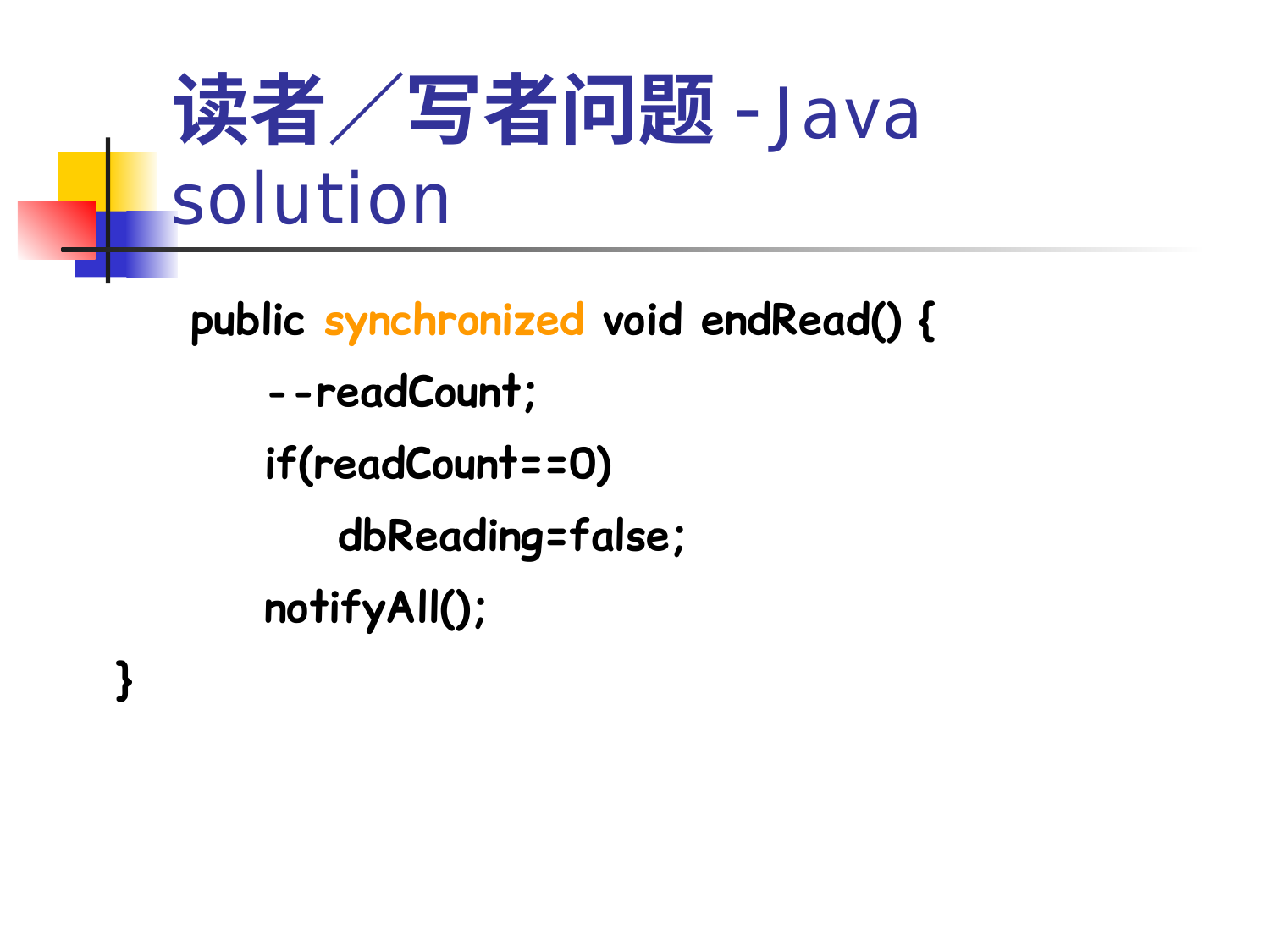

# 读者／写者问题-Java solution
    public synchronized void endRead() {
        --readCount;
        if(readCount==0)
            dbReading=false;
        notifyAll();
}